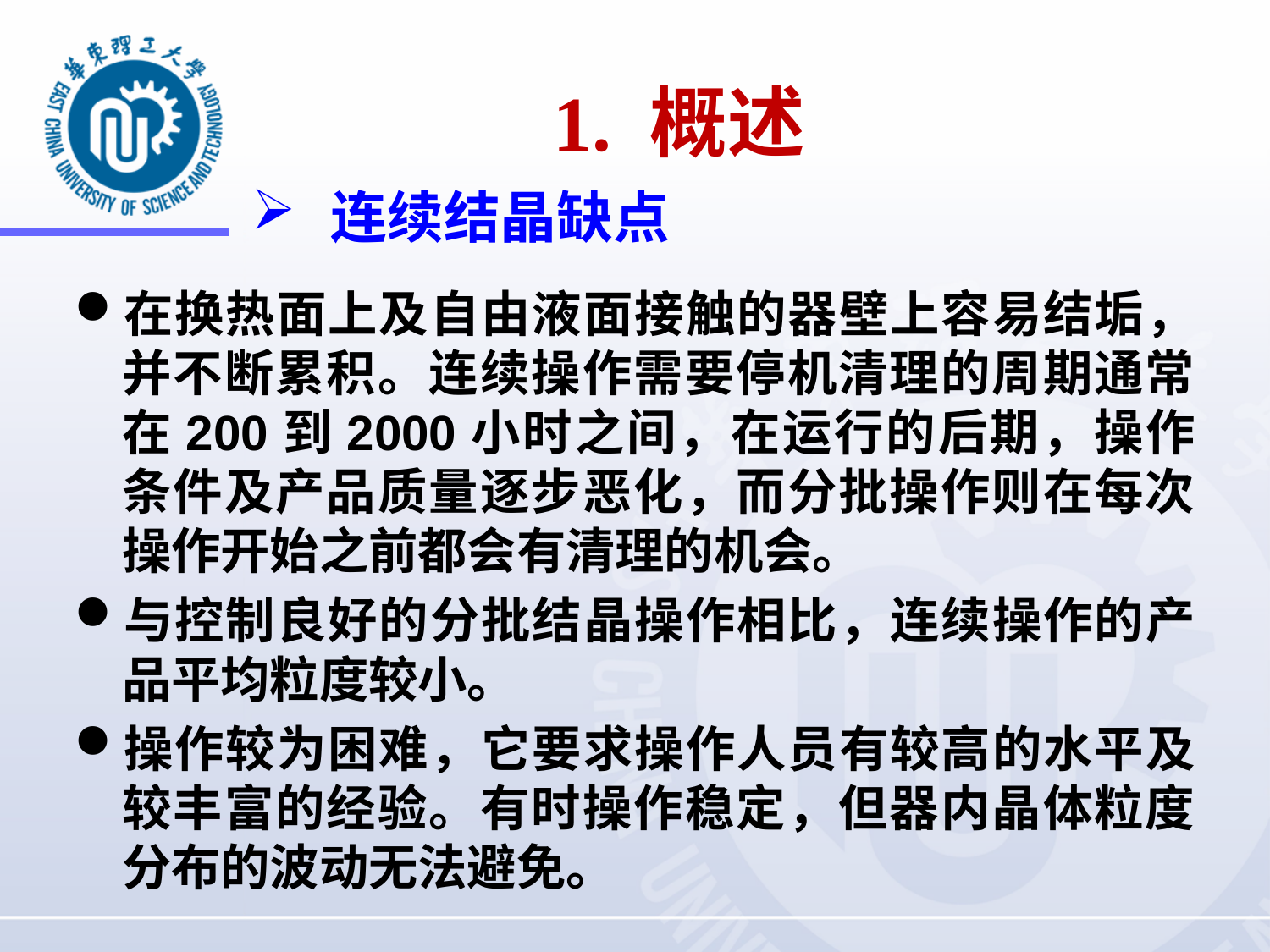

1. 概述
连续结晶缺点
在换热面上及自由液面接触的器壁上容易结垢，并不断累积。连续操作需要停机清理的周期通常在200到2000小时之间，在运行的后期，操作条件及产品质量逐步恶化，而分批操作则在每次操作开始之前都会有清理的机会。
与控制良好的分批结晶操作相比，连续操作的产品平均粒度较小。
操作较为困难，它要求操作人员有较高的水平及较丰富的经验。有时操作稳定，但器内晶体粒度分布的波动无法避免。